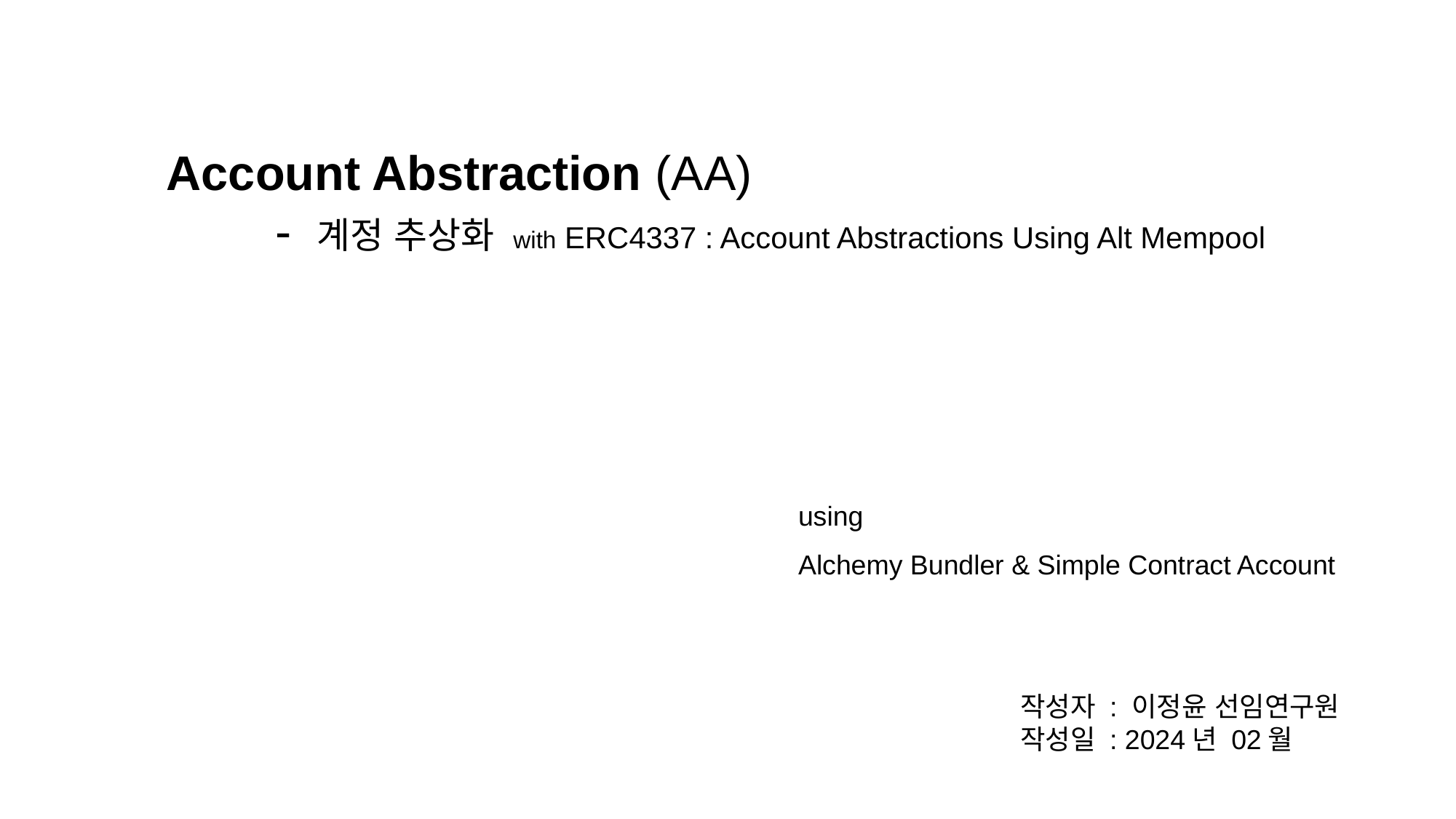

Account Abstraction (AA)
	- 계정 추상화 with ERC4337 : Account Abstractions Using Alt Mempool
using
Alchemy Bundler & Simple Contract Account
작성자 : 이정윤 선임연구원
작성일 : 2024년 02월